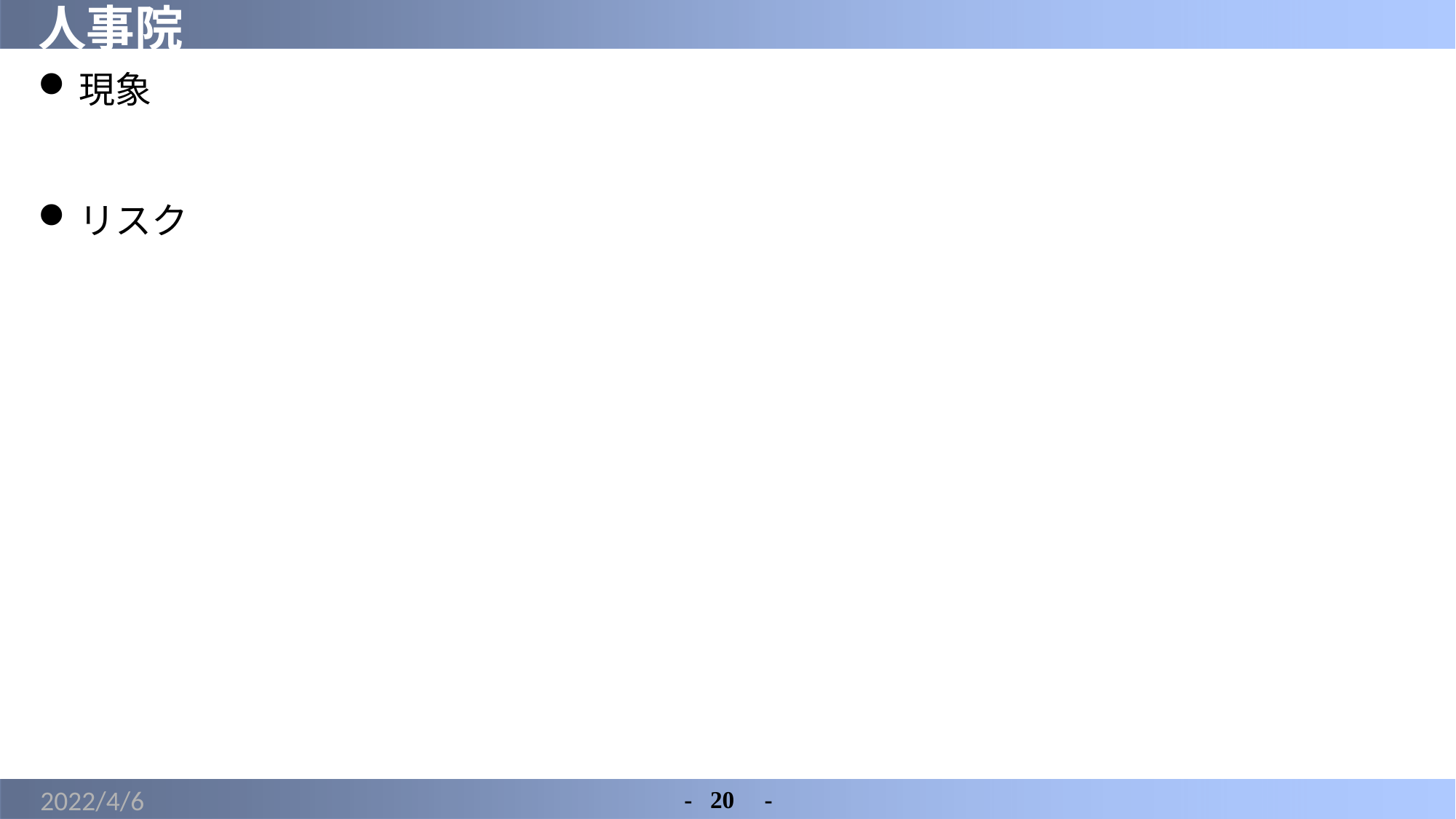

# 人事院
現象

リスク

2022/4/6
-	20　-